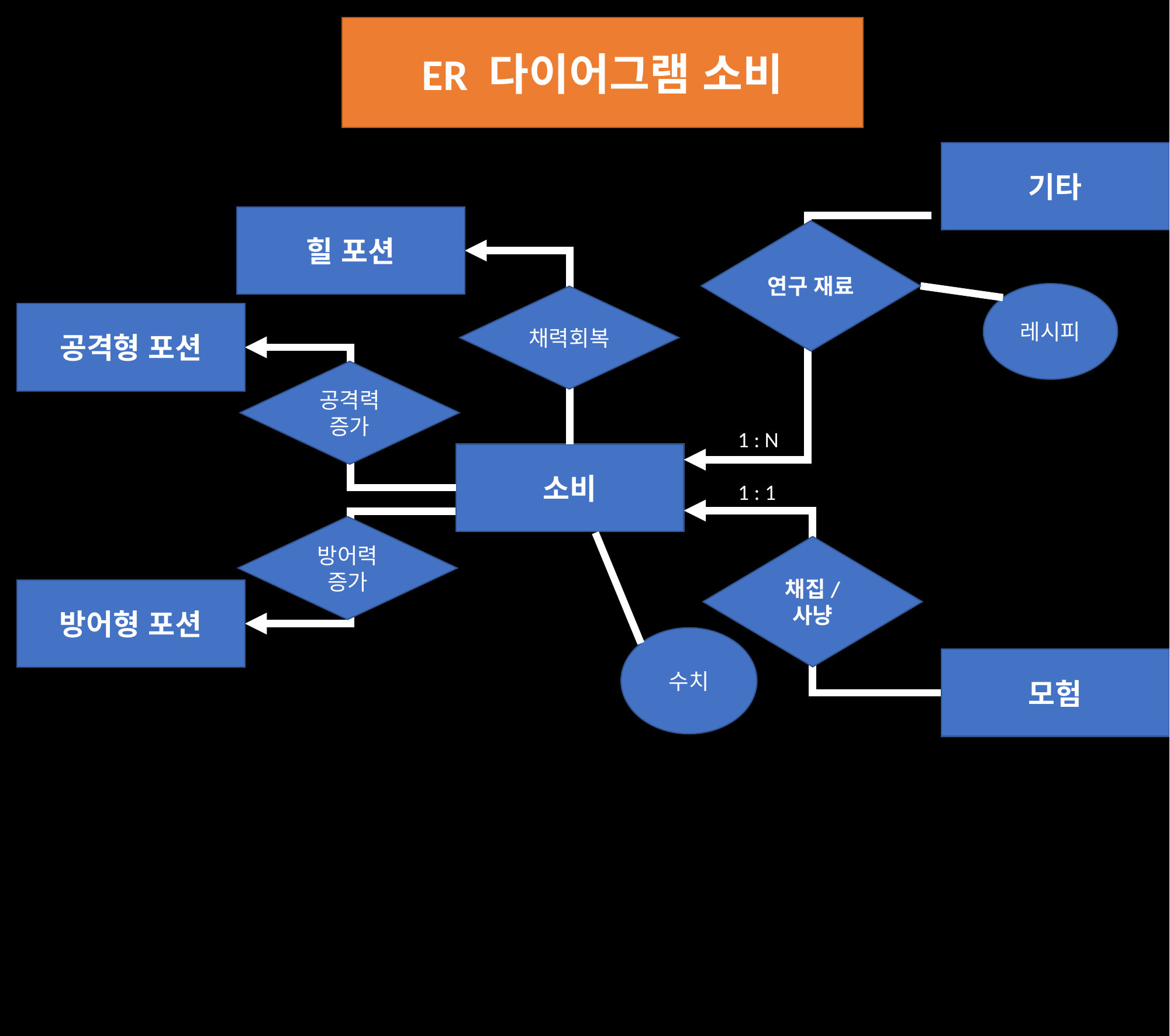

ER 다이어그램 소비
기타
힐 포션
연구 재료
레시피
채력회복
공격형 포션
공격력 증가
1 : N
소비
1 : 1
방어력 증가
채집/
사냥
방어형 포션
수치
모험